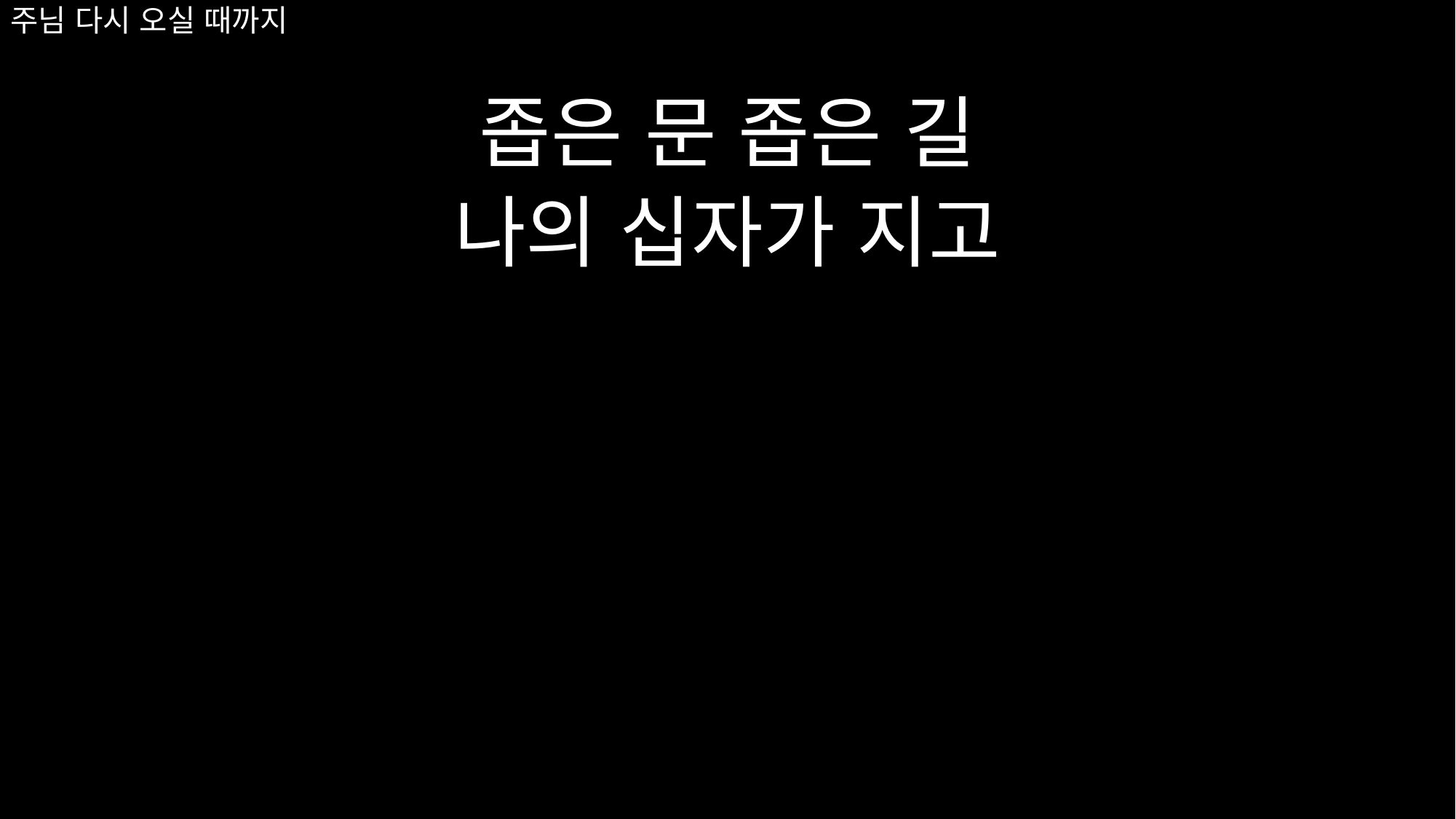

# 주님 다시 오실 때까지
좁은 문 좁은 길
나의 십자가 지고